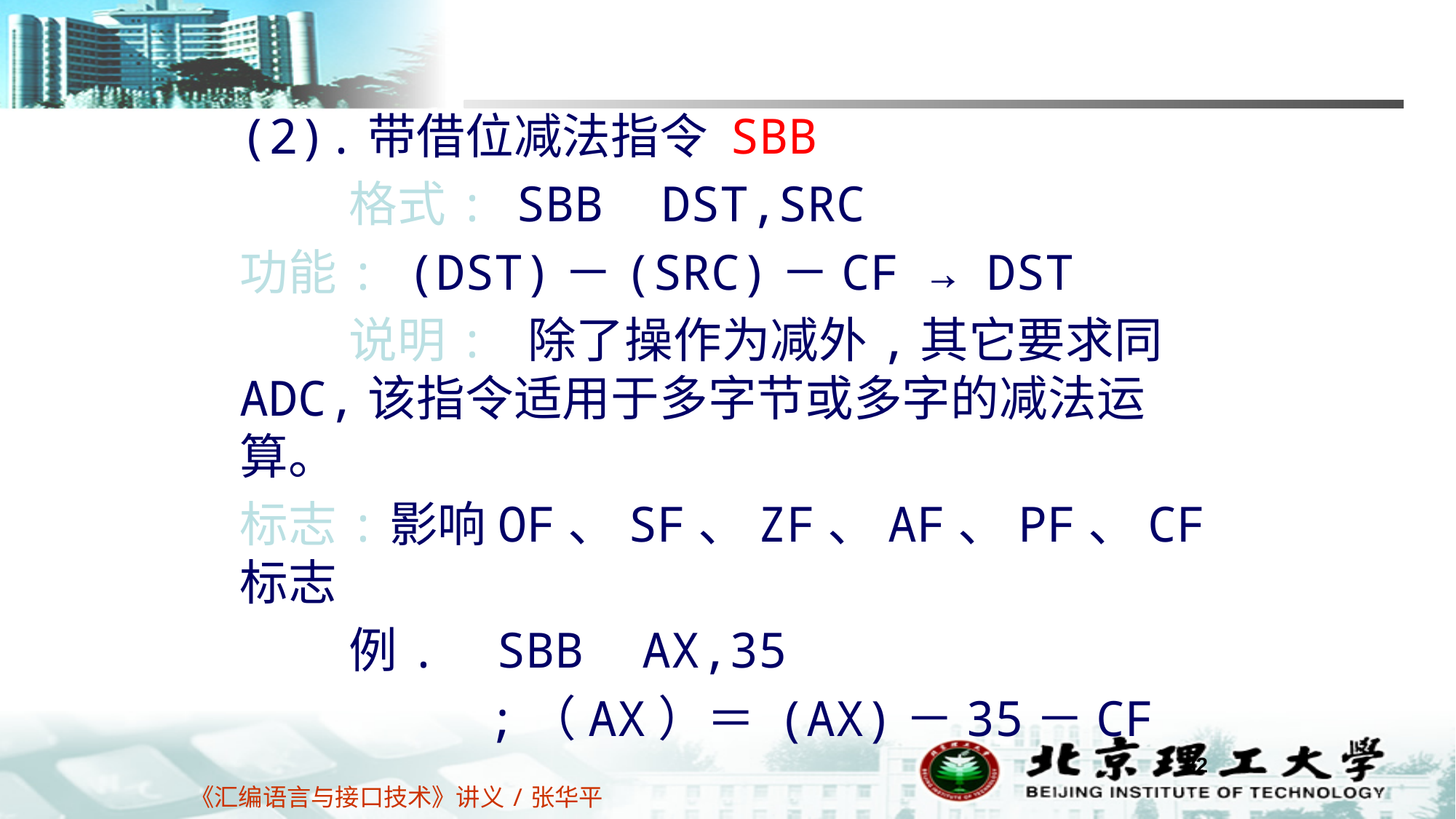

(2).带借位减法指令 SBB
	格式: SBB  DST,SRC
功能: (DST)－(SRC)－CF → DST
	说明: 除了操作为减外,其它要求同ADC,该指令适用于多字节或多字的减法运算。
标志:影响OF、SF、ZF、AF、PF、CF标志
	例.  SBB  AX,35
		 ;（AX）＝ (AX)－35－CF
82